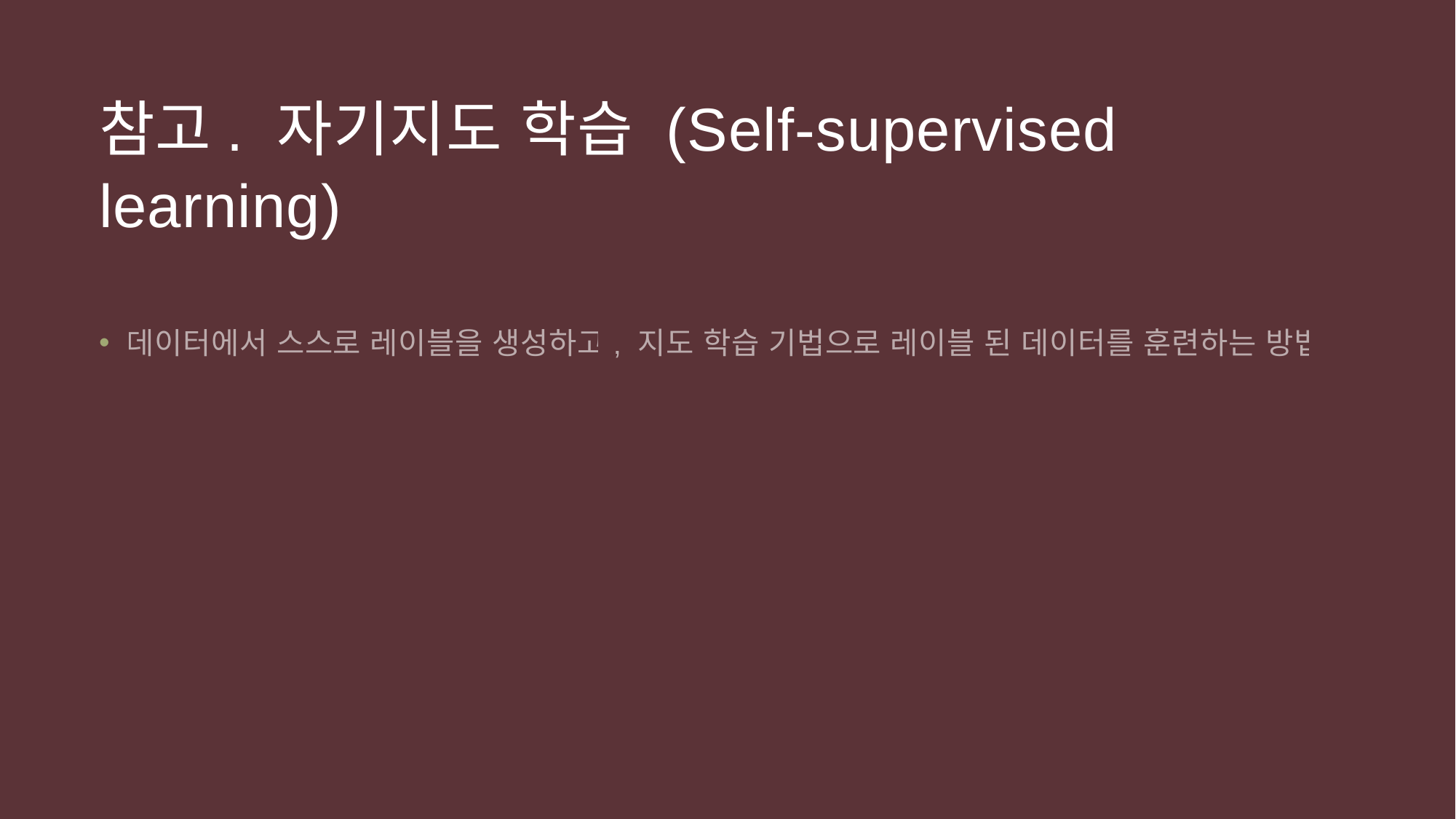

# 참고. 자기지도 학습 (Self-supervised learning)
데이터에서 스스로 레이블을 생성하고, 지도 학습 기법으로 레이블 된 데이터를 훈련하는 방법